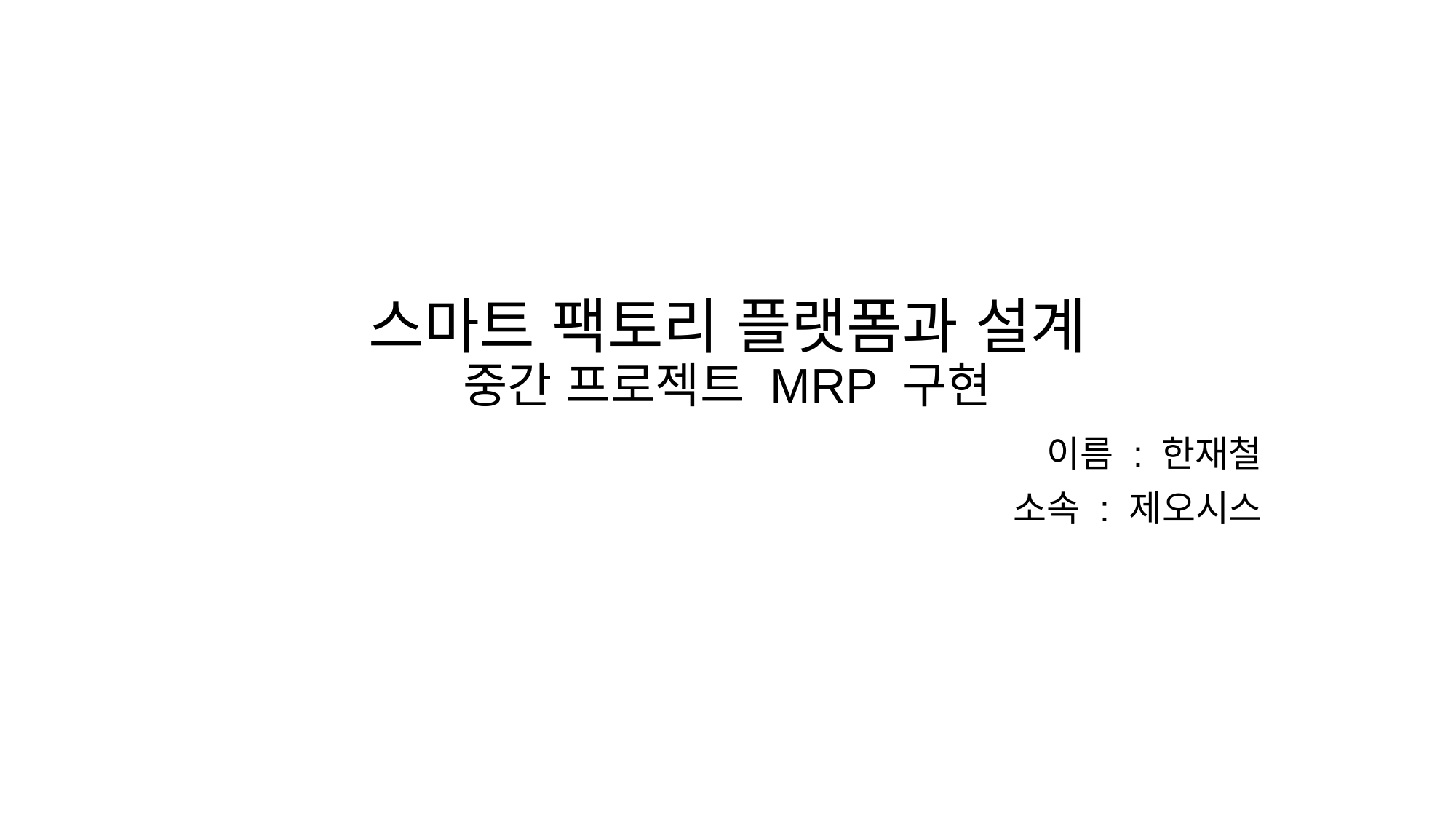

# 스마트 팩토리 플랫폼과 설계 중간 프로젝트 MRP 구현
이름 : 한재철
소속 : 제오시스